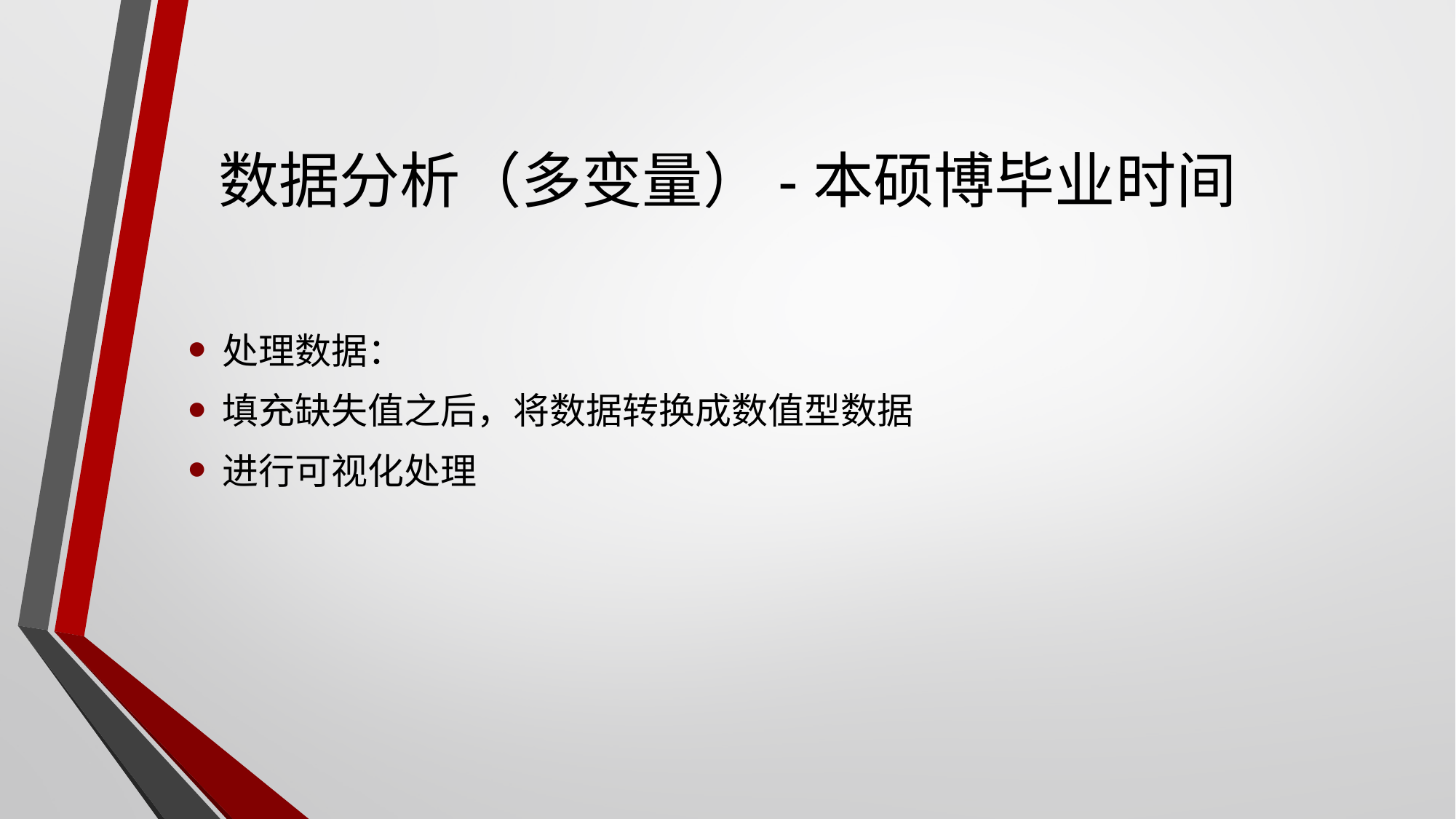

# 数据分析（多变量）-本硕博毕业时间
处理数据：
填充缺失值之后，将数据转换成数值型数据
进行可视化处理